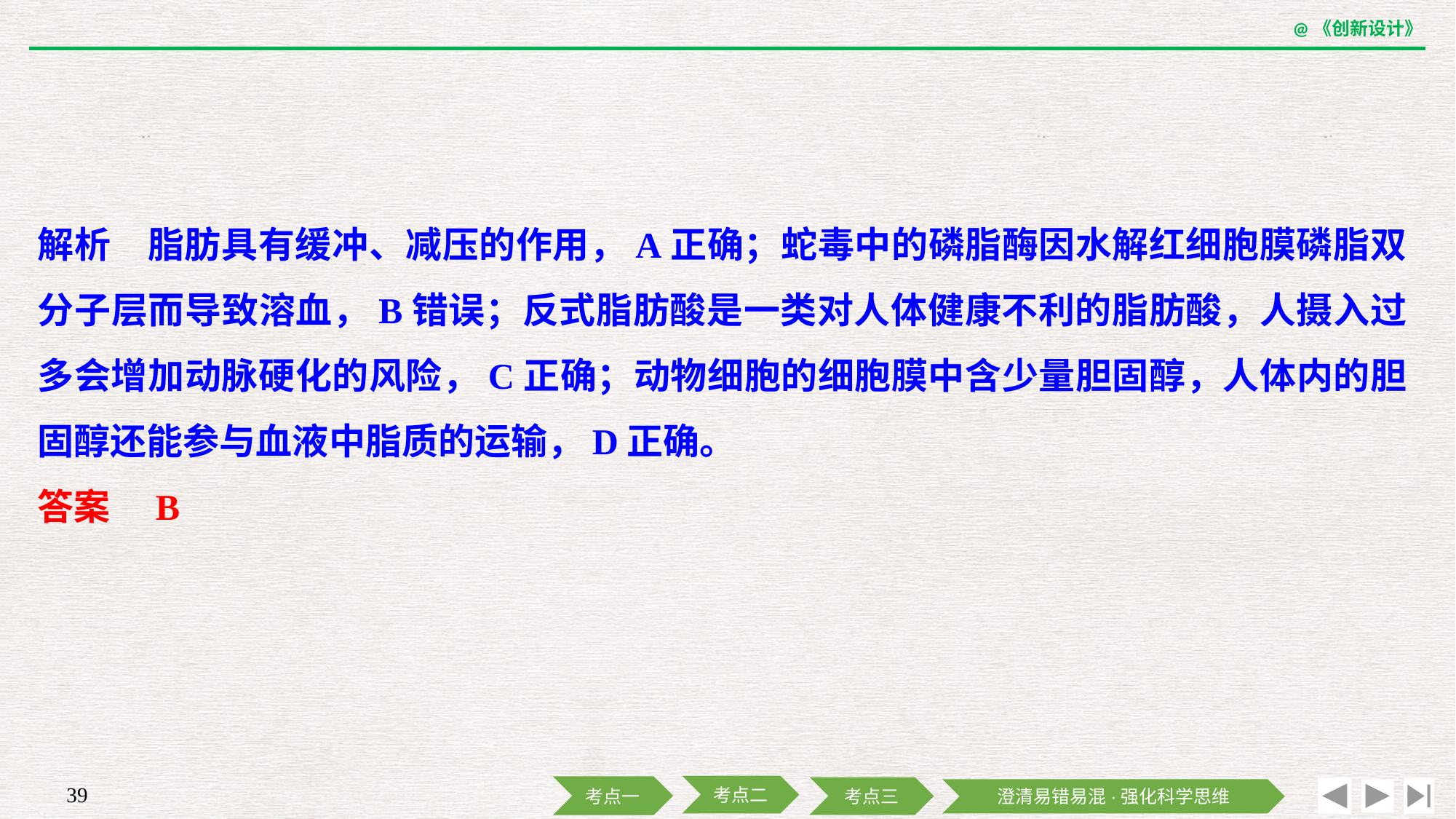

解析　脂肪具有缓冲、减压的作用，A正确；蛇毒中的磷脂酶因水解红细胞膜磷脂双分子层而导致溶血，B错误；反式脂肪酸是一类对人体健康不利的脂肪酸，人摄入过多会增加动脉硬化的风险，C正确；动物细胞的细胞膜中含少量胆固醇，人体内的胆固醇还能参与血液中脂质的运输，D正确。
答案　B